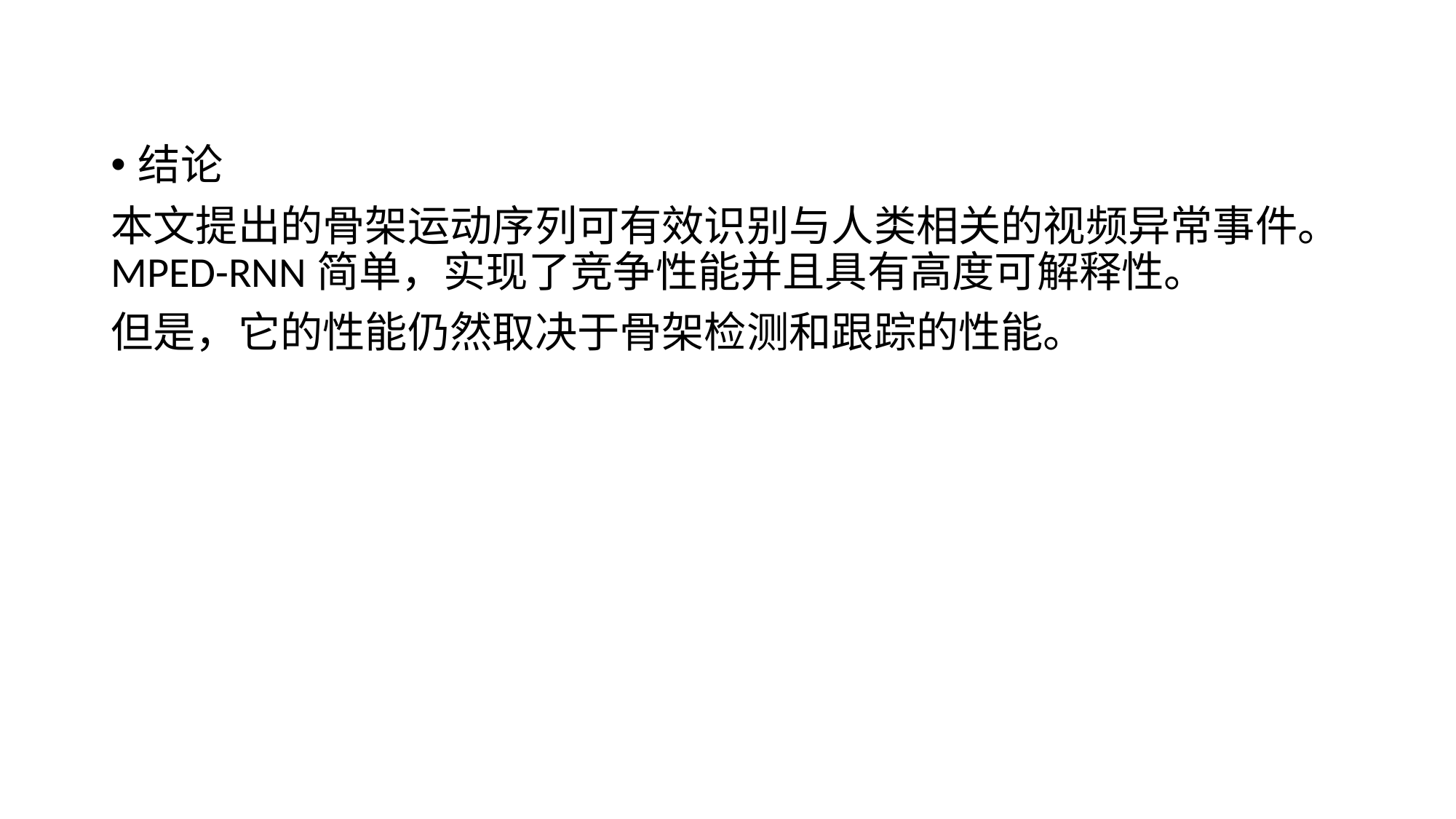

结论
本文提出的骨架运动序列可有效识别与人类相关的视频异常事件。MPED-RNN简单，实现了竞争性能并且具有高度可解释性。
但是，它的性能仍然取决于骨架检测和跟踪的性能。